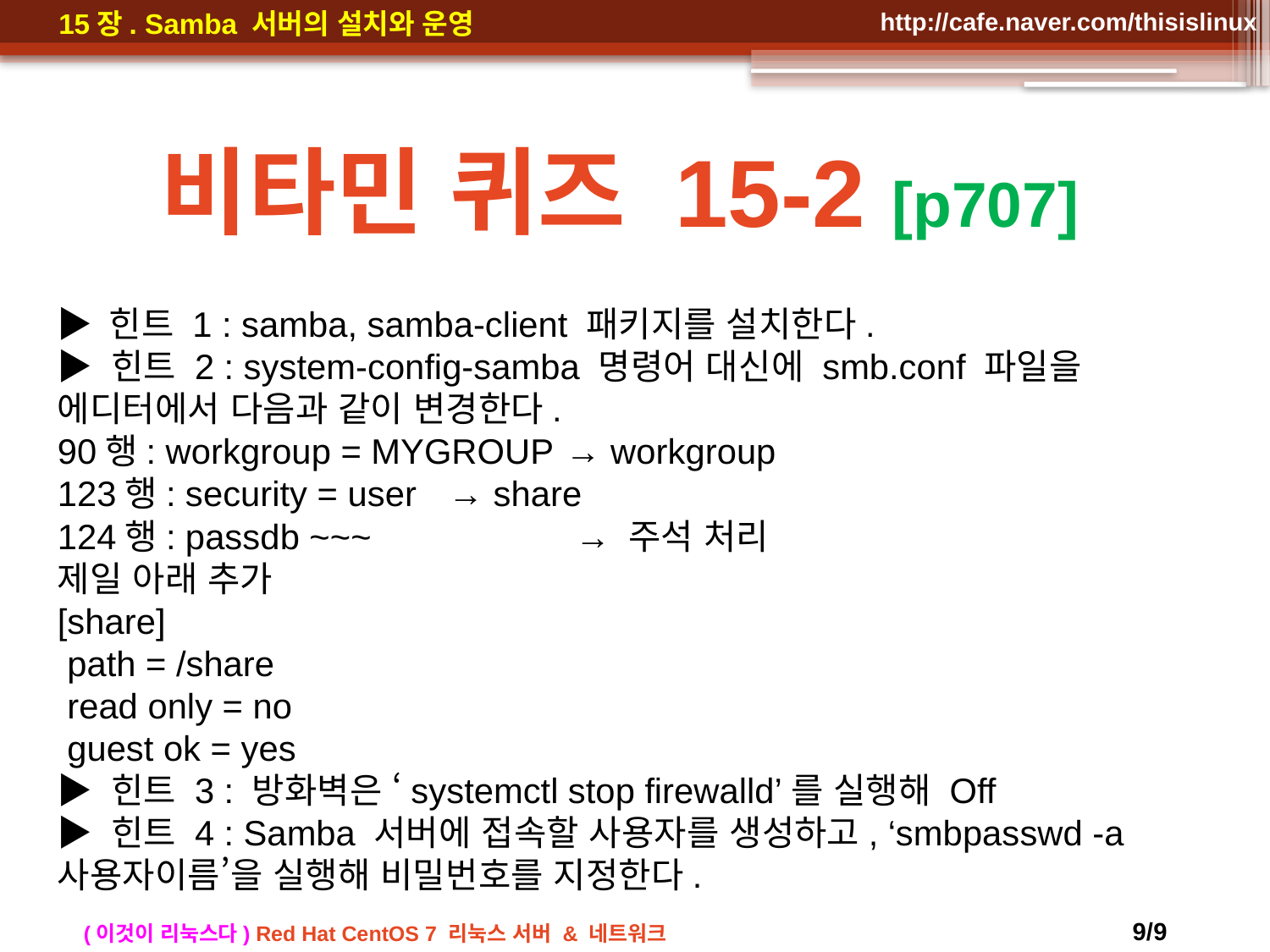

비타민 퀴즈 15-2 [p707]
▶ 힌트 1 : samba, samba-client 패키지를 설치한다.
▶ 힌트 2 : system-config-samba 명령어 대신에 smb.conf 파일을 에디터에서 다음과 같이 변경한다.
90행: workgroup = MYGROUP 	→ workgroup
123행: security = user 	 → share
124행: passdb ~~~ 	 	 → 주석 처리
제일 아래 추가
[share]
 path = /share
 read only = no
 guest ok = yes
▶ 힌트 3 : 방화벽은 ‘systemctl stop firewalld’를 실행해 Off
▶ 힌트 4 : Samba 서버에 접속할 사용자를 생성하고, ‘smbpasswd -a 사용자이름’을 실행해 비밀번호를 지정한다.